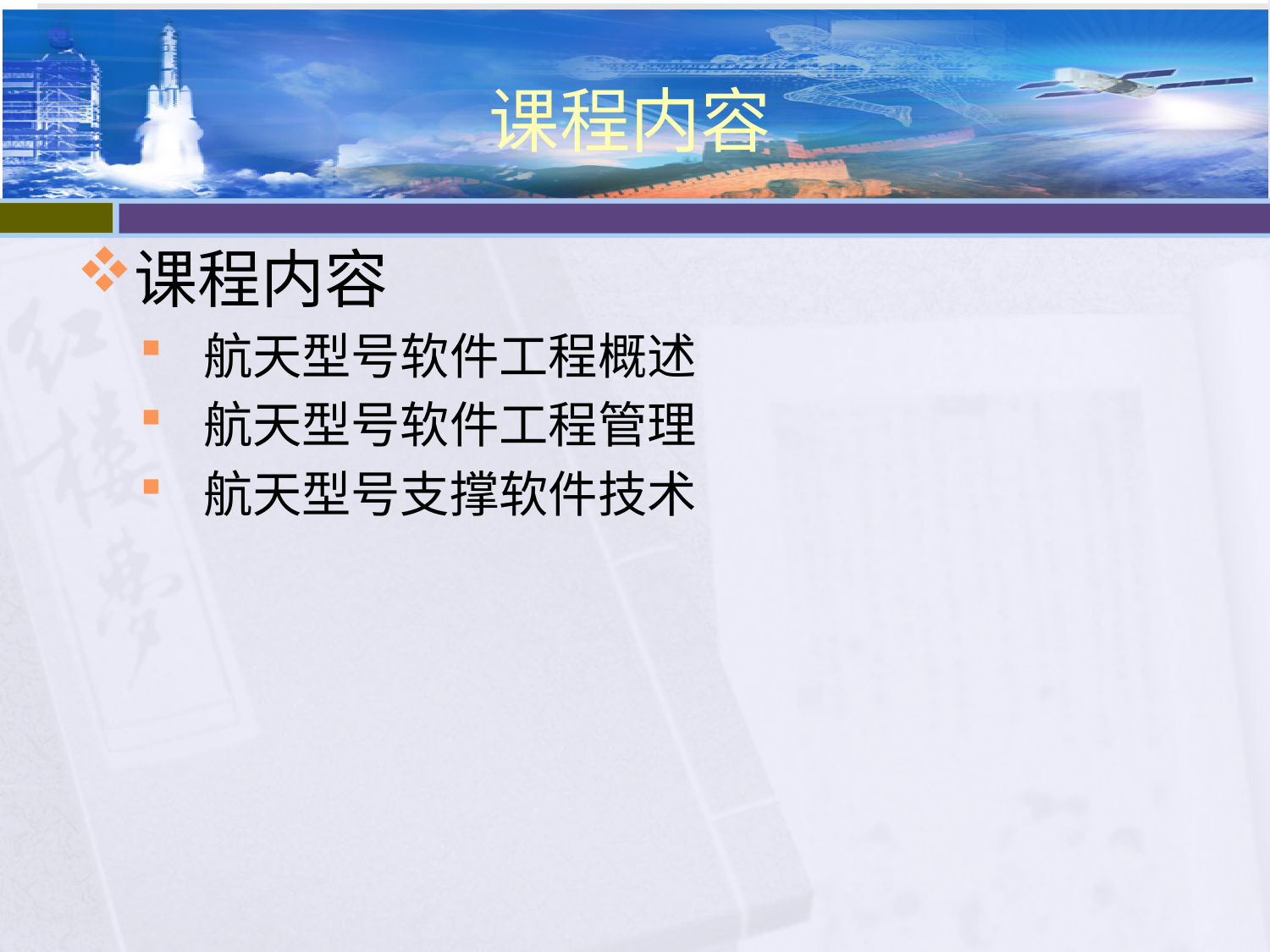

# 课程内容

课程内容
航天型号软件工程概述
航天型号软件工程管理
航天型号支撑软件技术